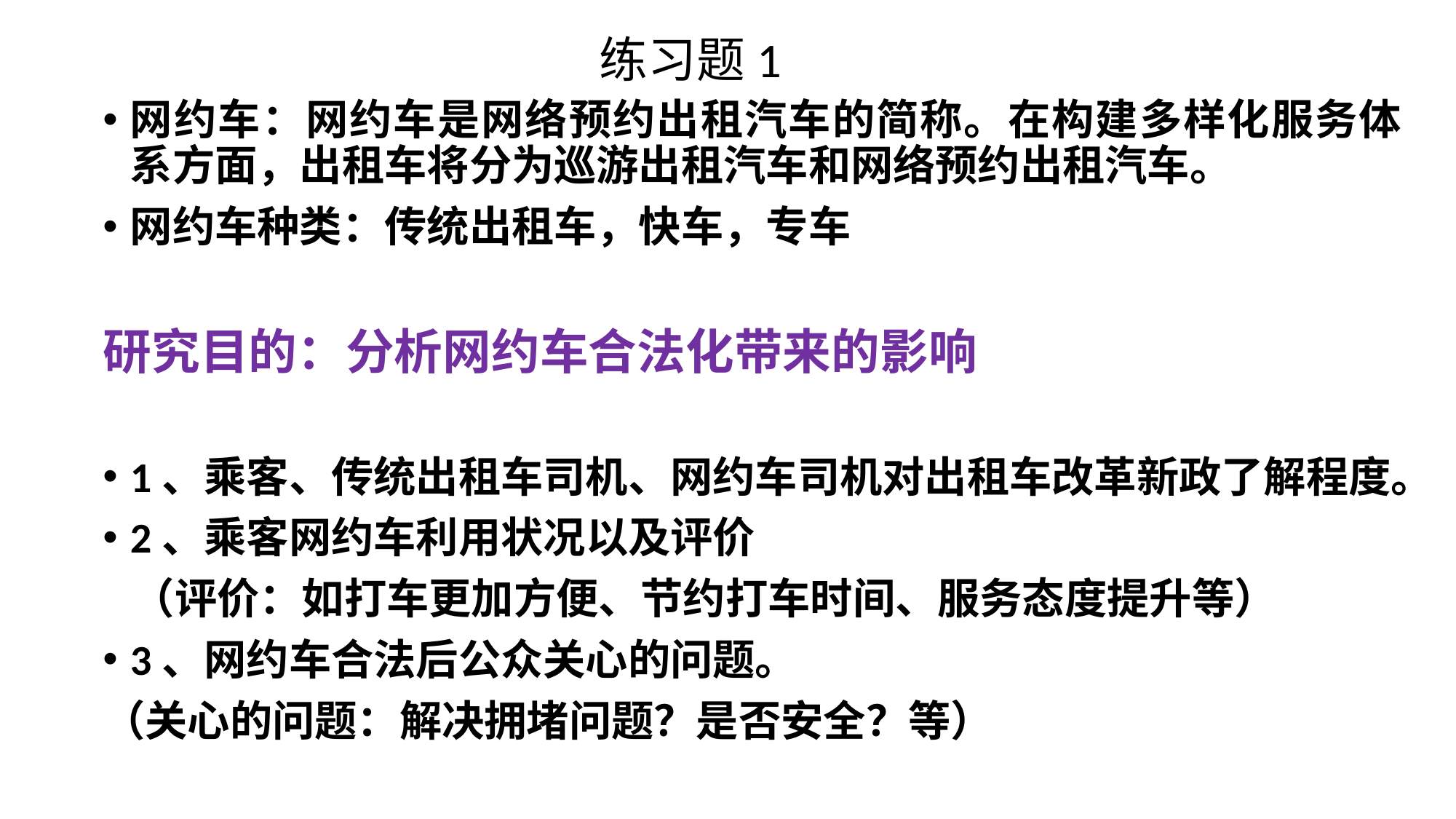

练习题1
网约车：网约车是网络预约出租汽车的简称。在构建多样化服务体系方面，出租车将分为巡游出租汽车和网络预约出租汽车。
网约车种类：传统出租车，快车，专车

研究目的：分析网约车合法化带来的影响

1、乘客、传统出租车司机、网约车司机对出租车改革新政了解程度。
2、乘客网约车利用状况以及评价
  （评价：如打车更加方便、节约打车时间、服务态度提升等）
3、网约车合法后公众关心的问题。
（关心的问题：解决拥堵问题？是否安全？等）